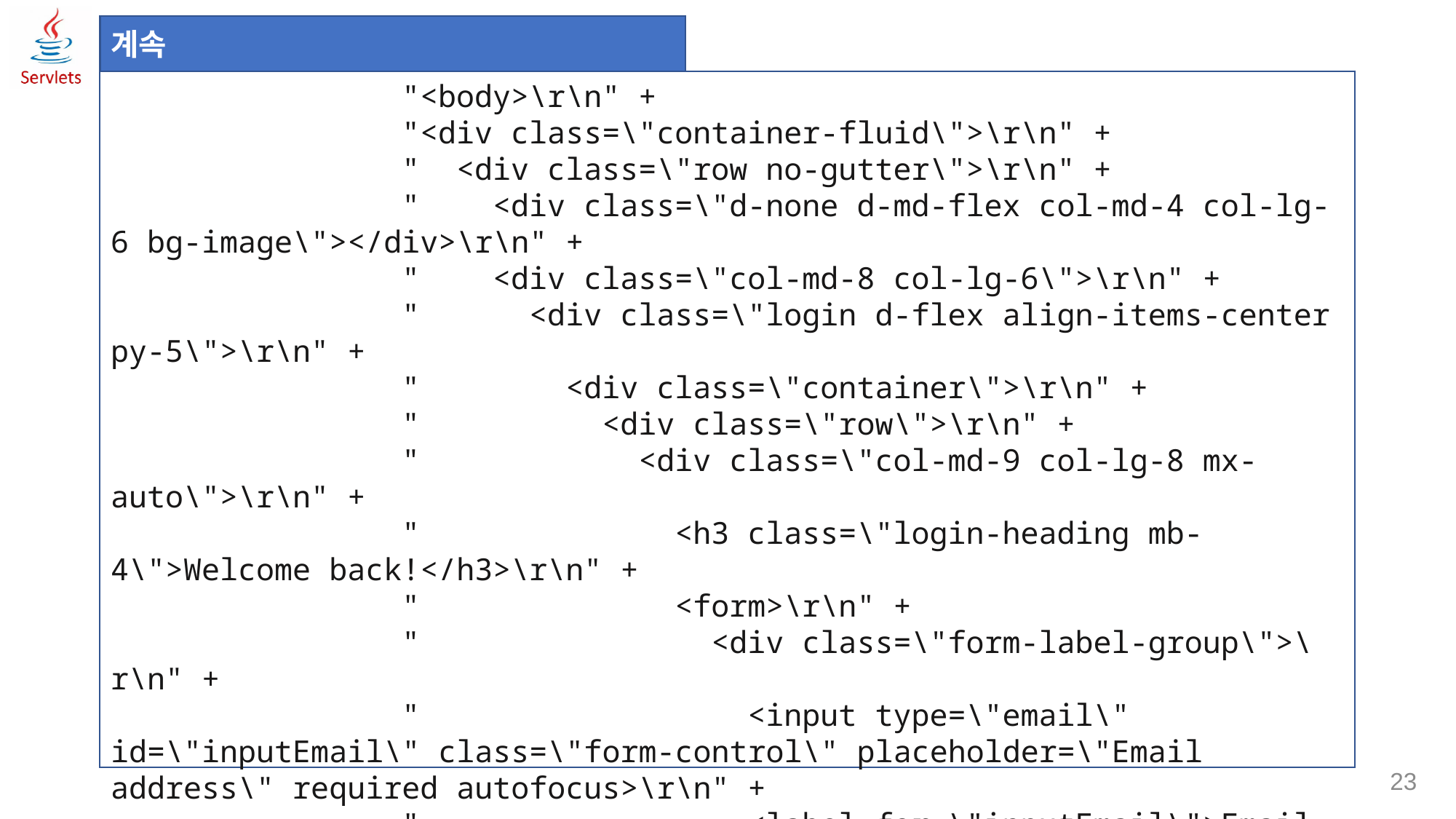

계속
                "<body>\r\n" +
                "<div class=\"container-fluid\">\r\n" +
                "  <div class=\"row no-gutter\">\r\n" +
                "    <div class=\"d-none d-md-flex col-md-4 col-lg-6 bg-image\"></div>\r\n" +
                "    <div class=\"col-md-8 col-lg-6\">\r\n" +
                "      <div class=\"login d-flex align-items-center py-5\">\r\n" +
                "        <div class=\"container\">\r\n" +
                "          <div class=\"row\">\r\n" +
                "            <div class=\"col-md-9 col-lg-8 mx-auto\">\r\n" +
                "              <h3 class=\"login-heading mb-4\">Welcome back!</h3>\r\n" +
                "              <form>\r\n" +
                "                <div class=\"form-label-group\">\r\n" +
                "                  <input type=\"email\" id=\"inputEmail\" class=\"form-control\" placeholder=\"Email address\" required autofocus>\r\n" +
                "                  <label for=\"inputEmail\">Email address</label>\r\n" +
23